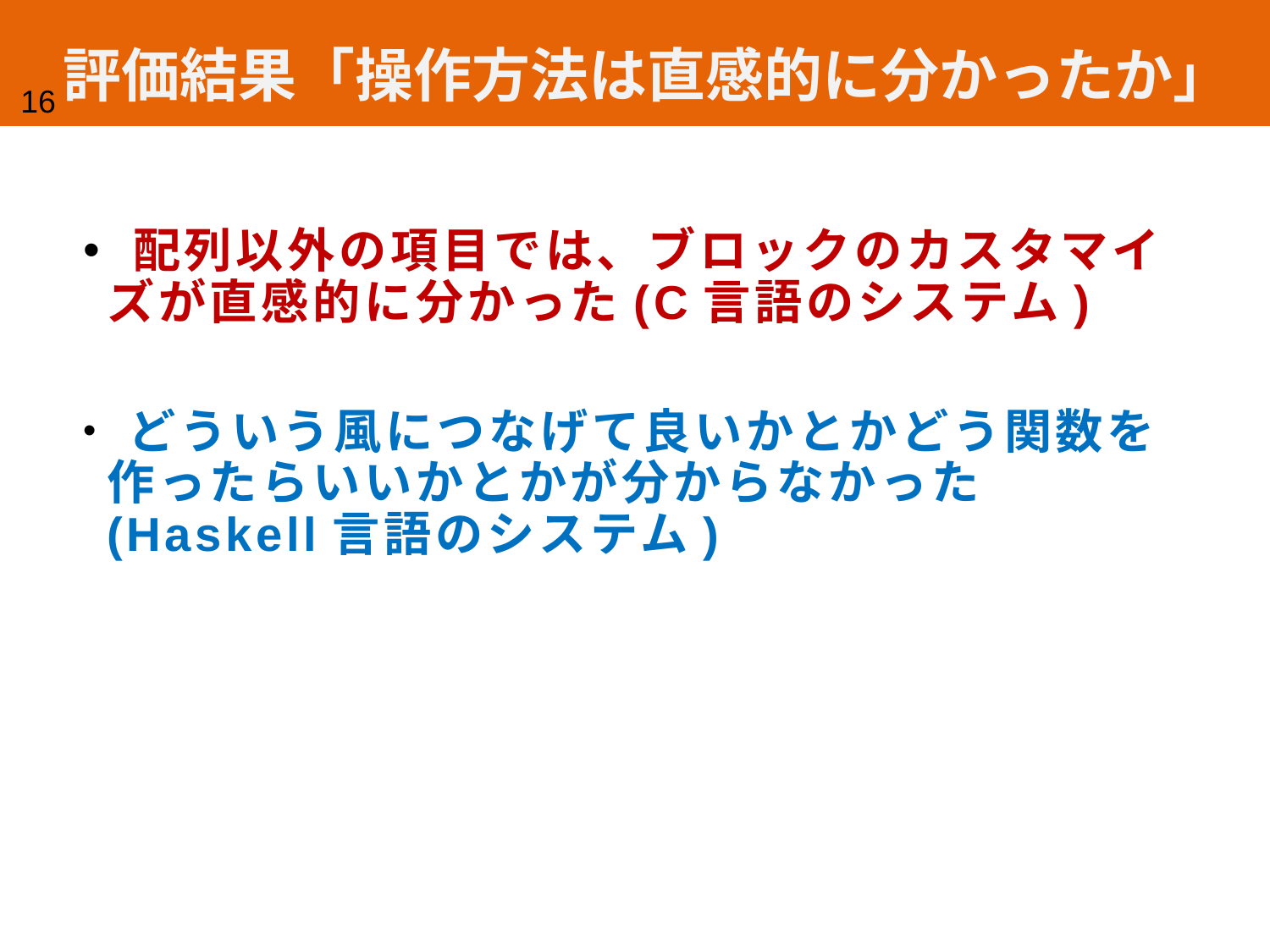

評価結果「操作方法は直感的に分かったか」
16
 配列以外の項目では、ブロックのカスタマイズが直感的に分かった(C言語のシステム)

 どういう風につなげて良いかとかどう関数を作ったらいいかとかが分からなかった(Haskell言語のシステム)